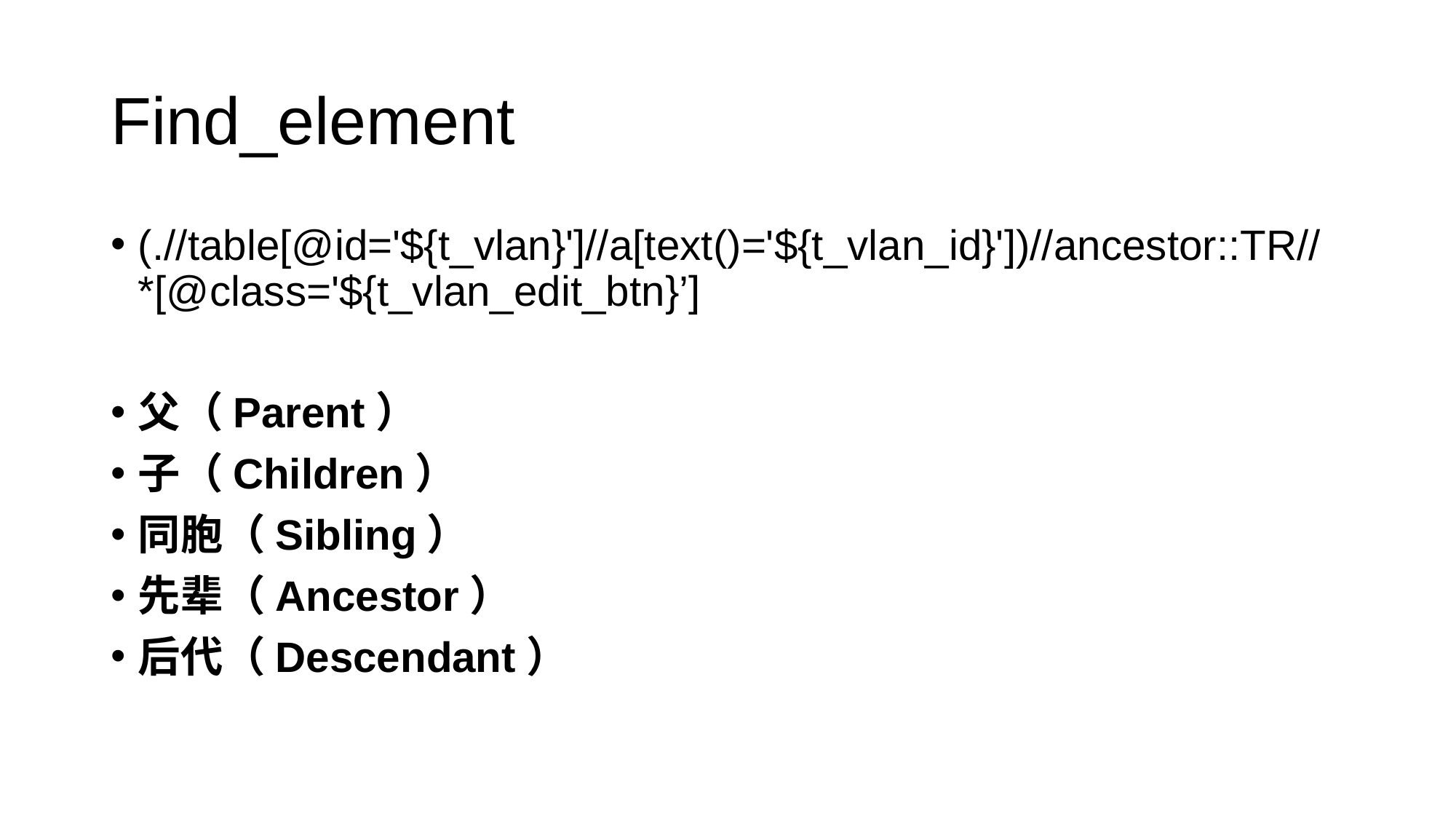

# Find_element
(.//table[@id='${t_vlan}']//a[text()='${t_vlan_id}'])//ancestor::TR//*[@class='${t_vlan_edit_btn}’]

父（Parent）
子（Children）
同胞（Sibling）
先辈（Ancestor）
后代（Descendant）